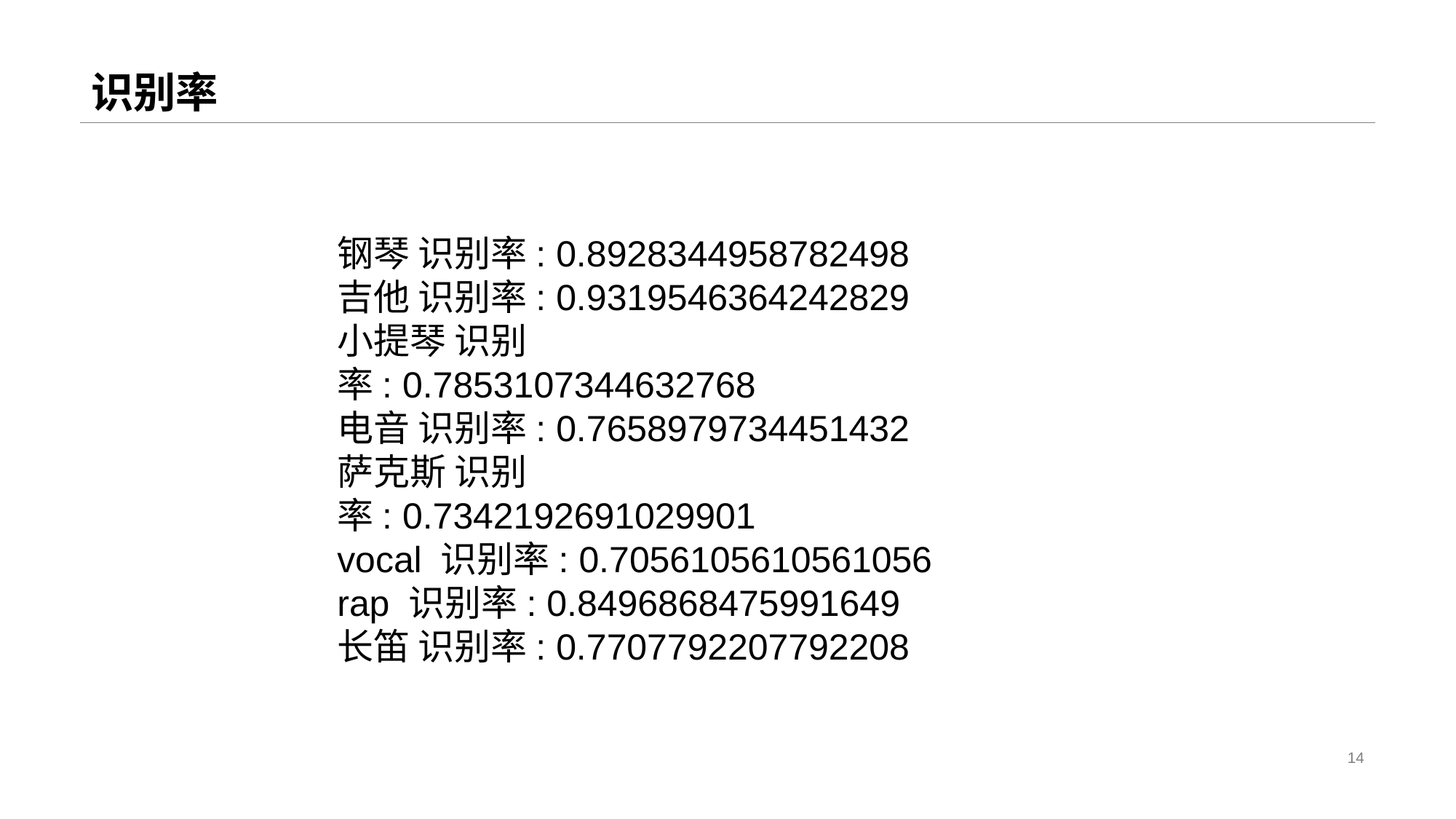

# 识别率
钢琴 识别率: 0.8928344958782498
吉他 识别率: 0.9319546364242829
小提琴 识别率: 0.7853107344632768
电音 识别率: 0.7658979734451432
萨克斯 识别率: 0.7342192691029901
vocal 识别率: 0.7056105610561056
rap 识别率: 0.8496868475991649
长笛 识别率: 0.7707792207792208

14